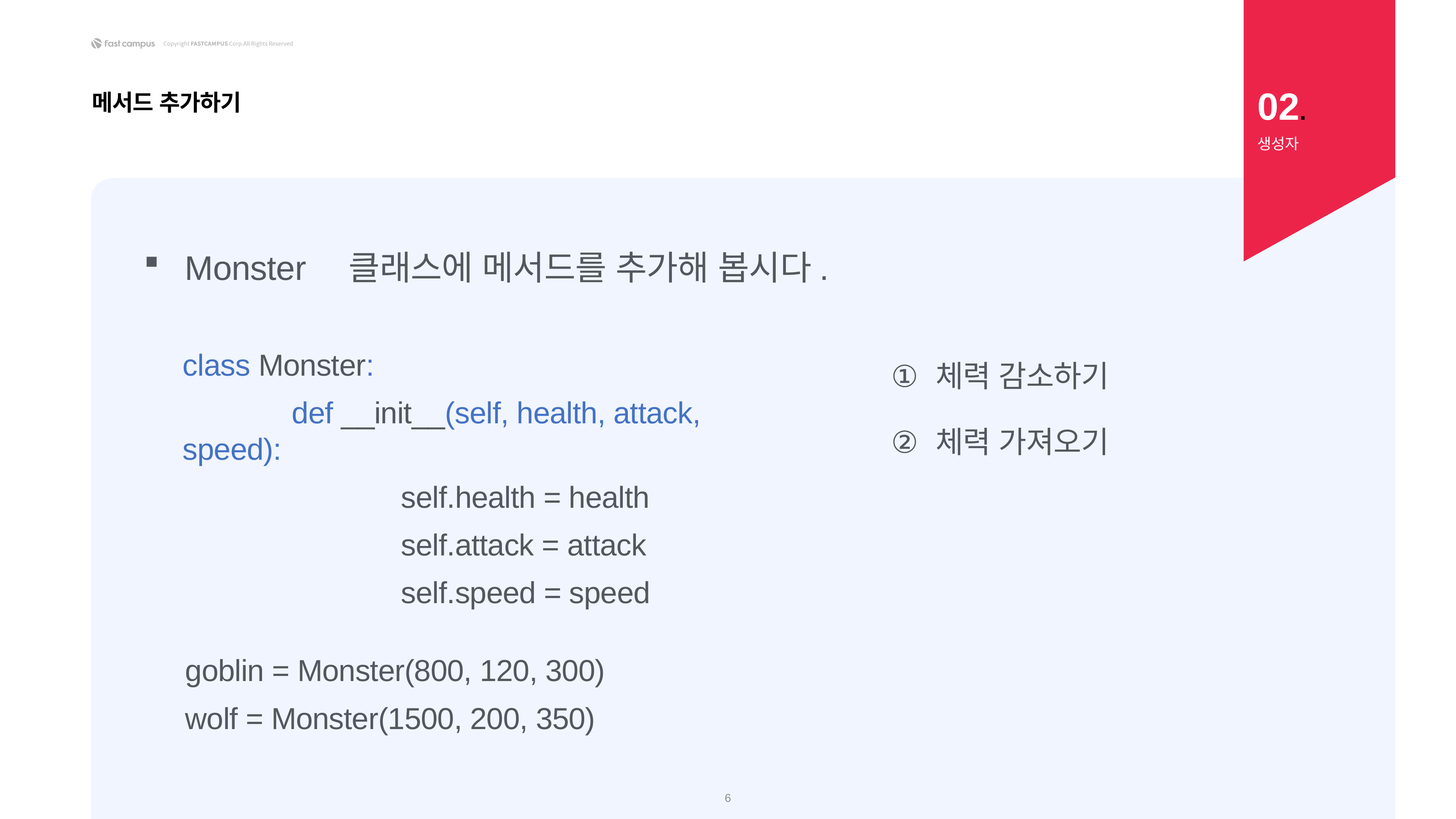

02.
메서드 추가하기
생성자
Monster	클래스에 메서드를 추가해 봅시다.

체력 감소하기
체력 가져오기
class Monster:
		def __init__(self, health, attack, speed):
				self.health = health
				self.attack = attack
				self.speed = speed
goblin = Monster(800, 120, 300)
wolf = Monster(1500, 200, 350)
6